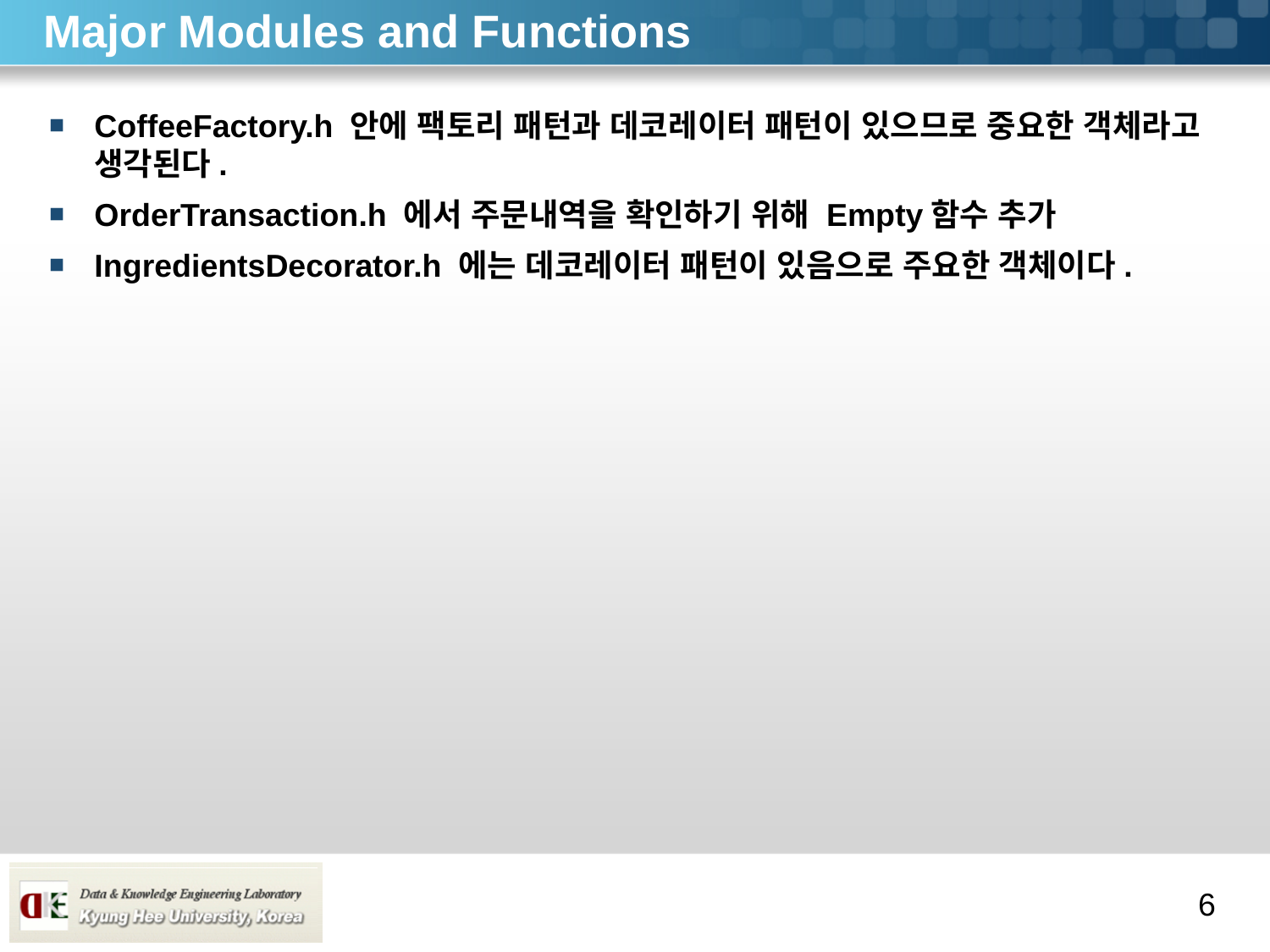

# Major Modules and Functions
CoffeeFactory.h 안에 팩토리 패턴과 데코레이터 패턴이 있으므로 중요한 객체라고 생각된다.
OrderTransaction.h 에서 주문내역을 확인하기 위해 Empty함수 추가
IngredientsDecorator.h 에는 데코레이터 패턴이 있음으로 주요한 객체이다.